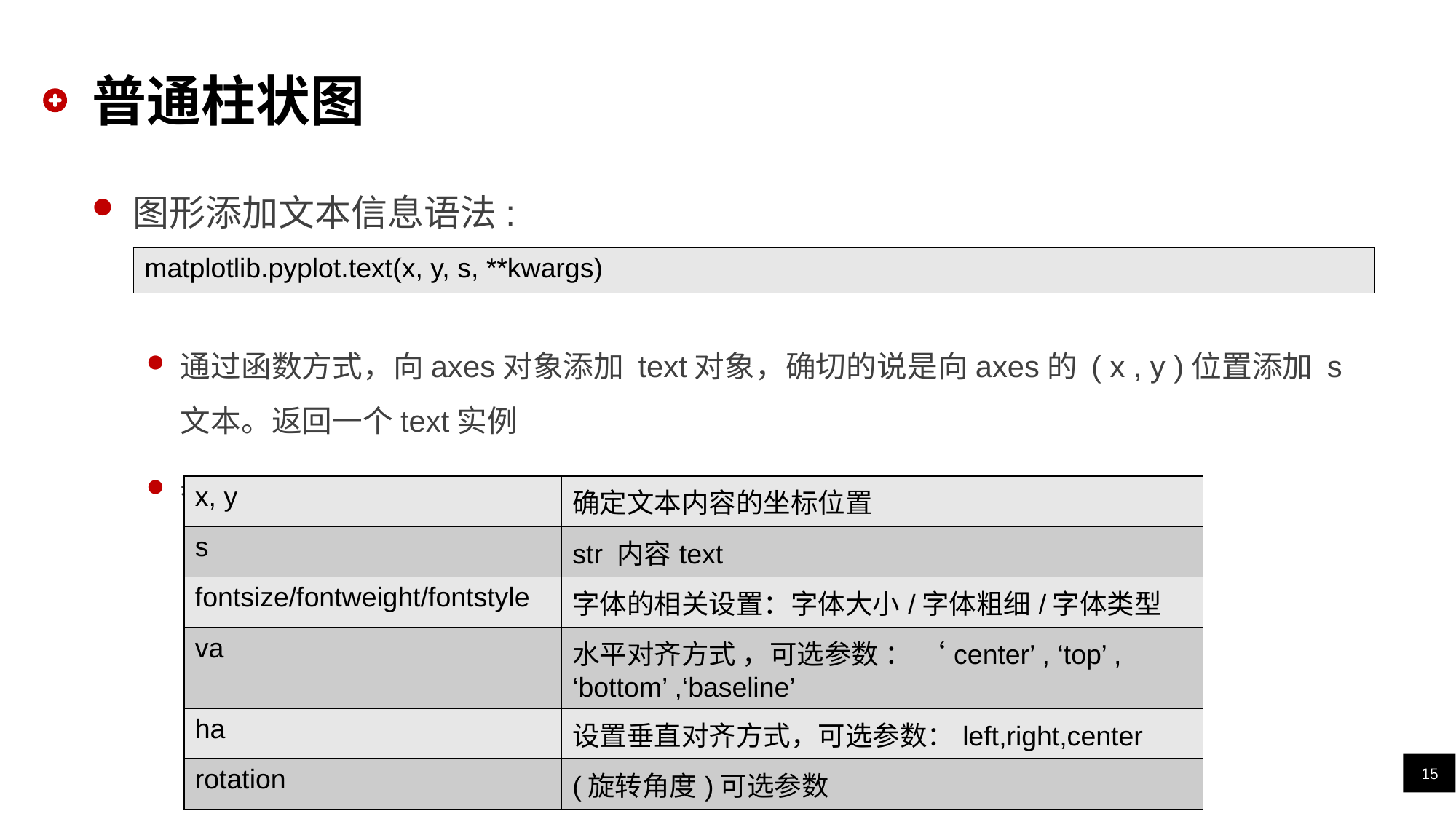

# 普通柱状图
图形添加文本信息语法:

通过函数方式，向axes对象添加 text对象，确切的说是向axes的 ( x , y )位置添加 s 文本。返回一个text实例
参数说明:

| matplotlib.pyplot.text(x, y, s, \*\*kwargs) |
| --- |
| x, y | 确定文本内容的坐标位置 |
| --- | --- |
| s | str 内容text |
| fontsize/fontweight/fontstyle | 字体的相关设置：字体大小/字体粗细/字体类型 |
| va | 水平对齐方式 ，可选参数 ： ‘center’ , ‘top’ , ‘bottom’ ,‘baseline’ |
| ha | 设置垂直对齐方式，可选参数：left,right,center |
| rotation | (旋转角度)可选参数 |